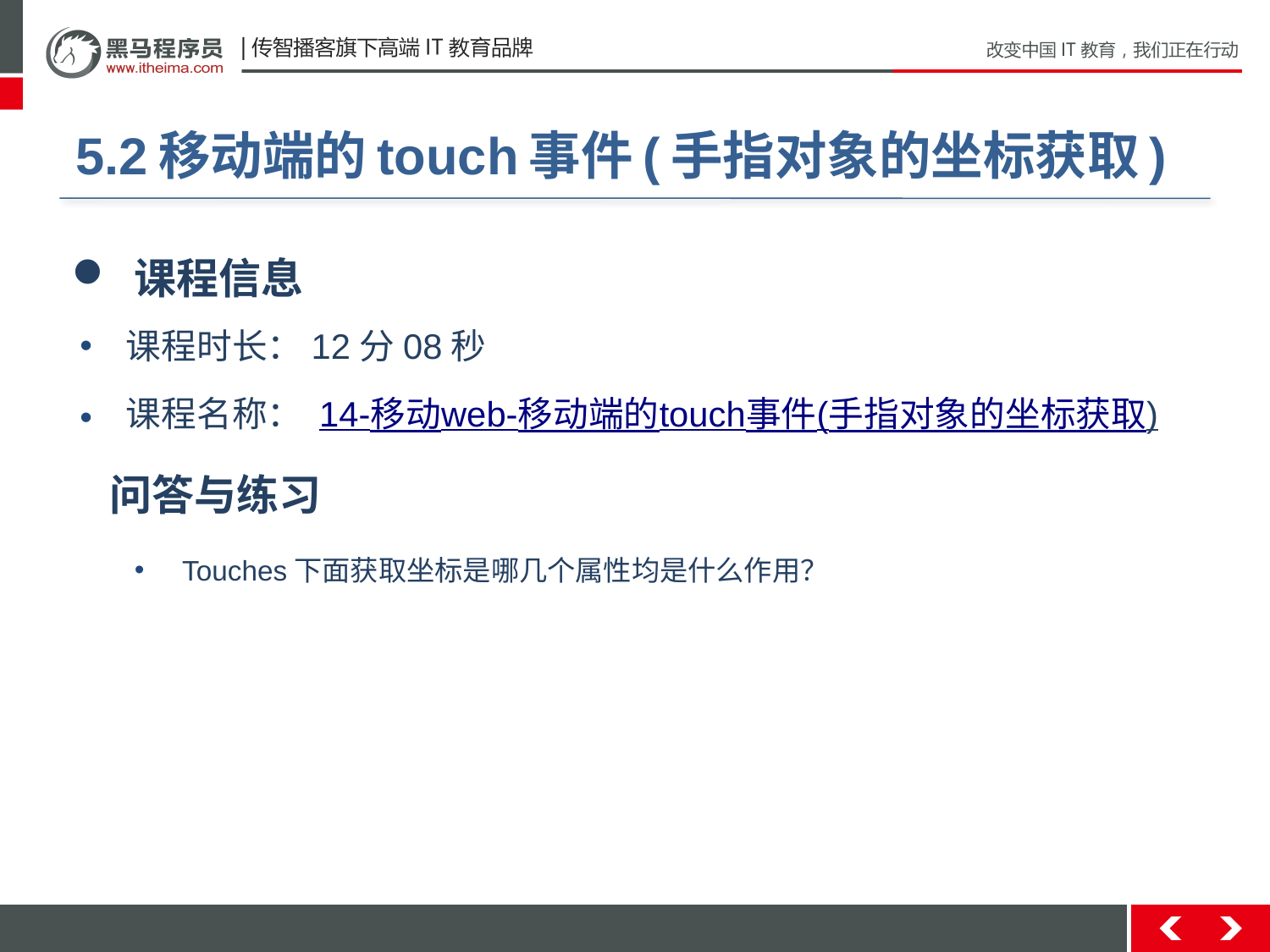

#
5.2移动端的touch事件(手指对象的坐标获取)
 课程信息
 课程时长：12分08秒
 课程名称： 14-移动web-移动端的touch事件(手指对象的坐标获取)问答与练习
Touches下面获取坐标是哪几个属性均是什么作用？